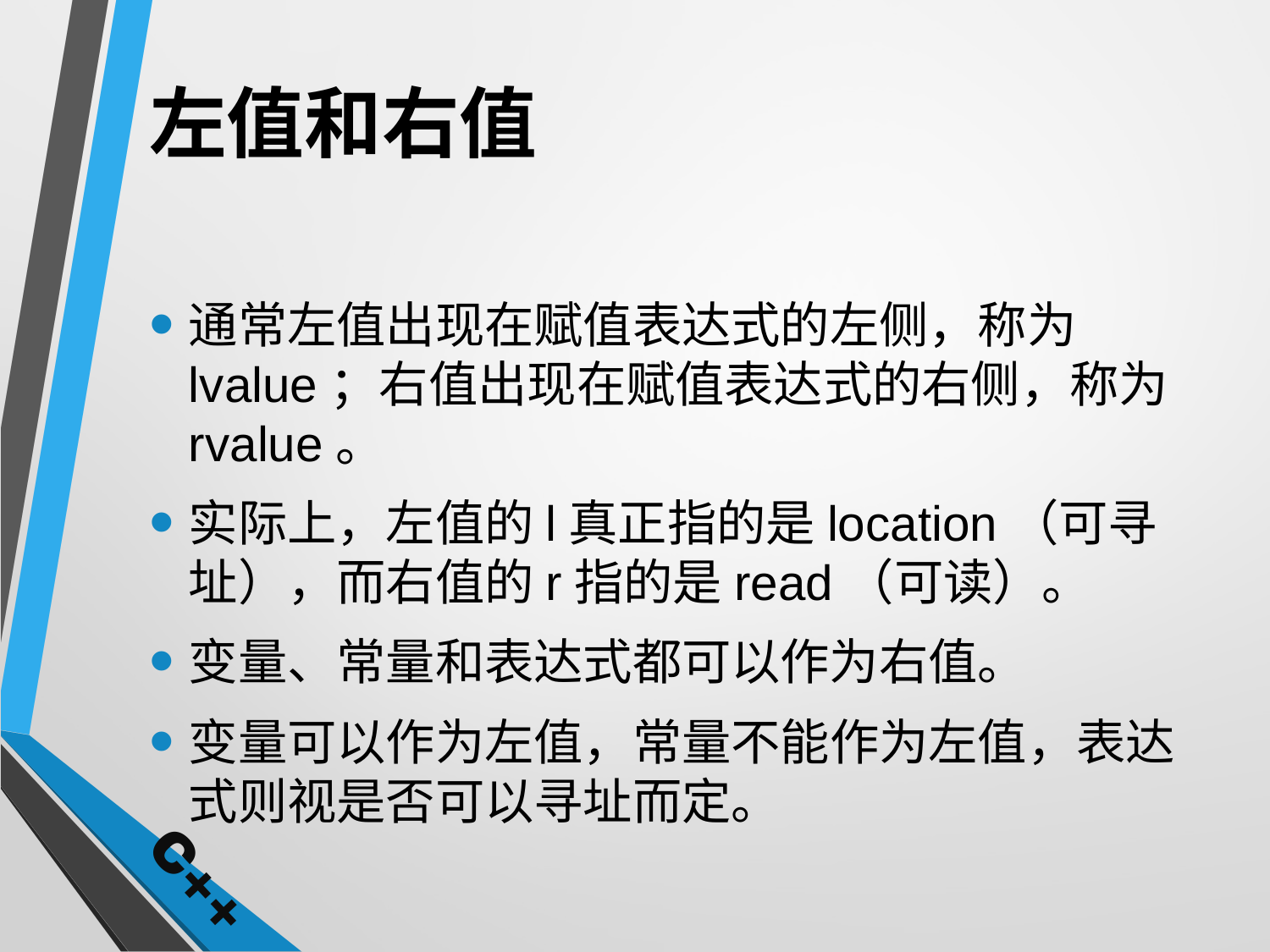

# 左值和右值
通常左值出现在赋值表达式的左侧，称为lvalue；右值出现在赋值表达式的右侧，称为rvalue。
实际上，左值的l真正指的是location（可寻址），而右值的r指的是read（可读）。
变量、常量和表达式都可以作为右值。
变量可以作为左值，常量不能作为左值，表达式则视是否可以寻址而定。